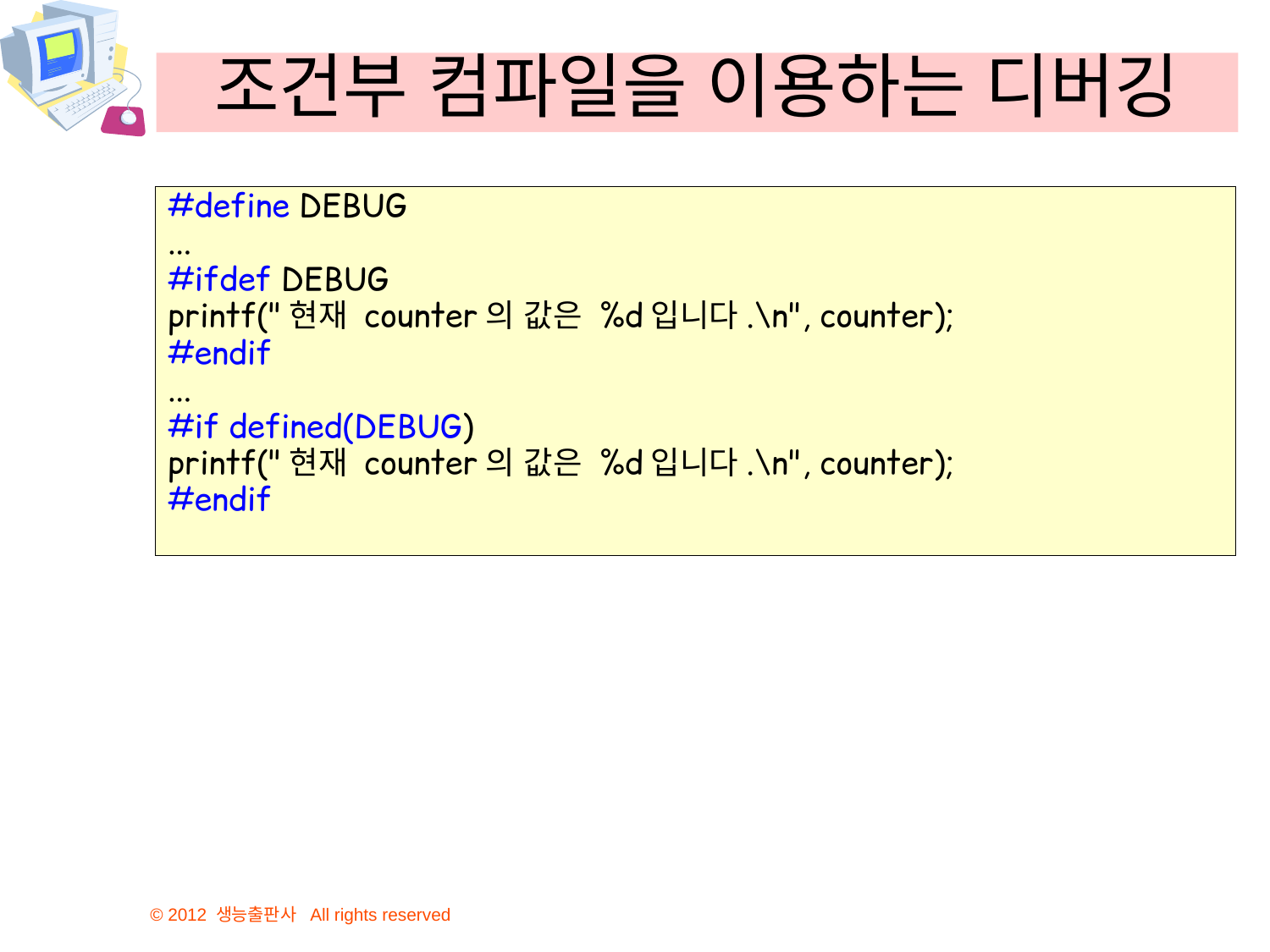

# 조건부 컴파일을 이용하는 디버깅
#define DEBUG
...
#ifdef DEBUG
printf("현재 counter의 값은 %d입니다.\n", counter);
#endif
...
#if defined(DEBUG)
printf("현재 counter의 값은 %d입니다.\n", counter);
#endif